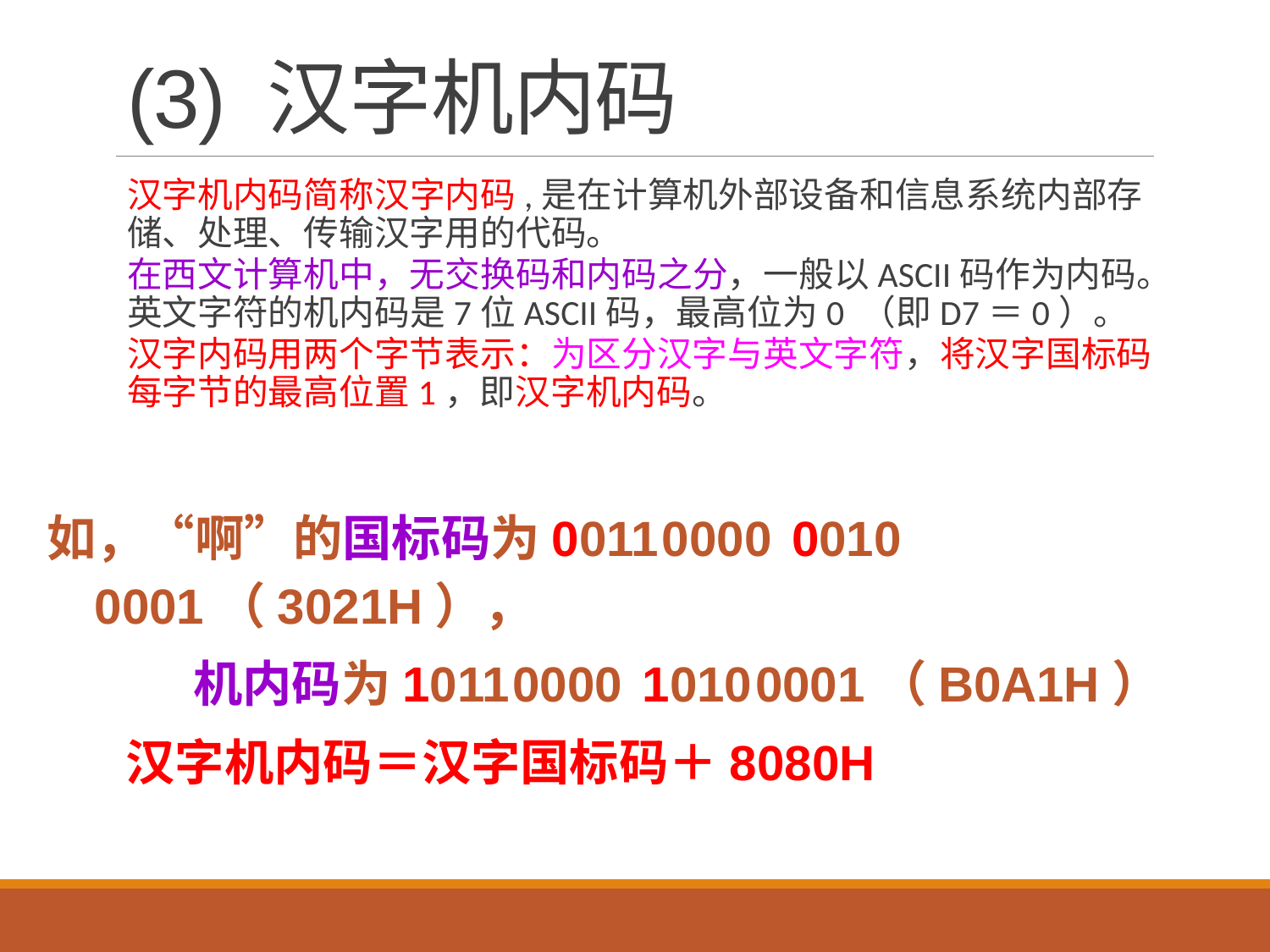

# (3) 汉字机内码
汉字机内码简称汉字内码,是在计算机外部设备和信息系统内部存储、处理、传输汉字用的代码。
在西文计算机中，无交换码和内码之分，一般以ASCII码作为内码。英文字符的机内码是7位ASCII码，最高位为0 （即D7＝0）。
汉字内码用两个字节表示：为区分汉字与英文字符，将汉字国标码每字节的最高位置1，即汉字机内码。

如，“啊”的国标码为0011 0000  0010 0001（3021H），
            机内码为1011 0000  1010 0001（B0A1H）
      汉字机内码＝汉字国标码＋8080H